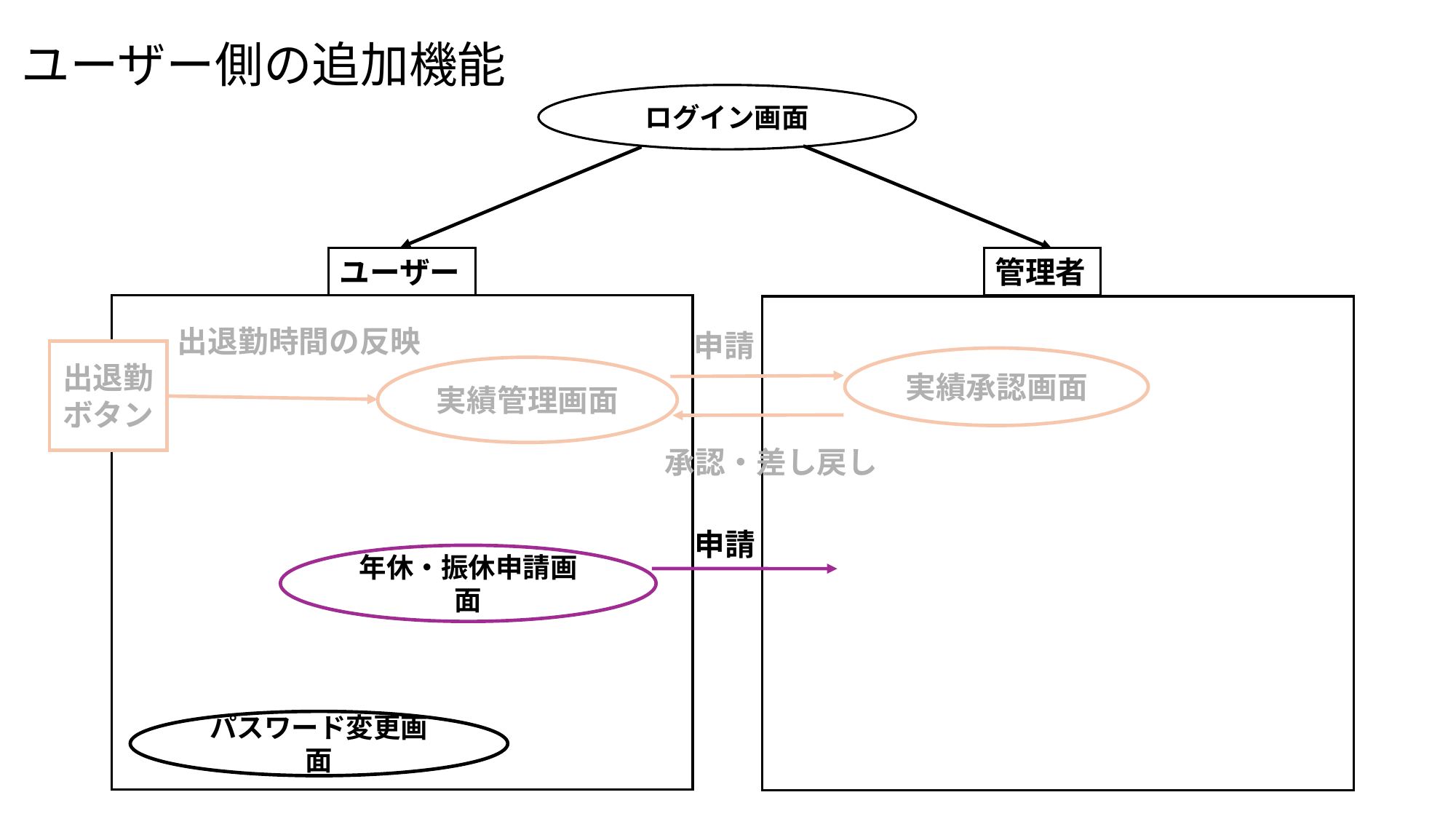

# ユーザー側の追加機能
ログイン画面
管理者
ユーザー

出退勤時間の反映
申請
実績承認画面
実績管理画面
承認・差し戻し
出退勤ボタン
申請
年休・振休申請画面
パスワード変更画面